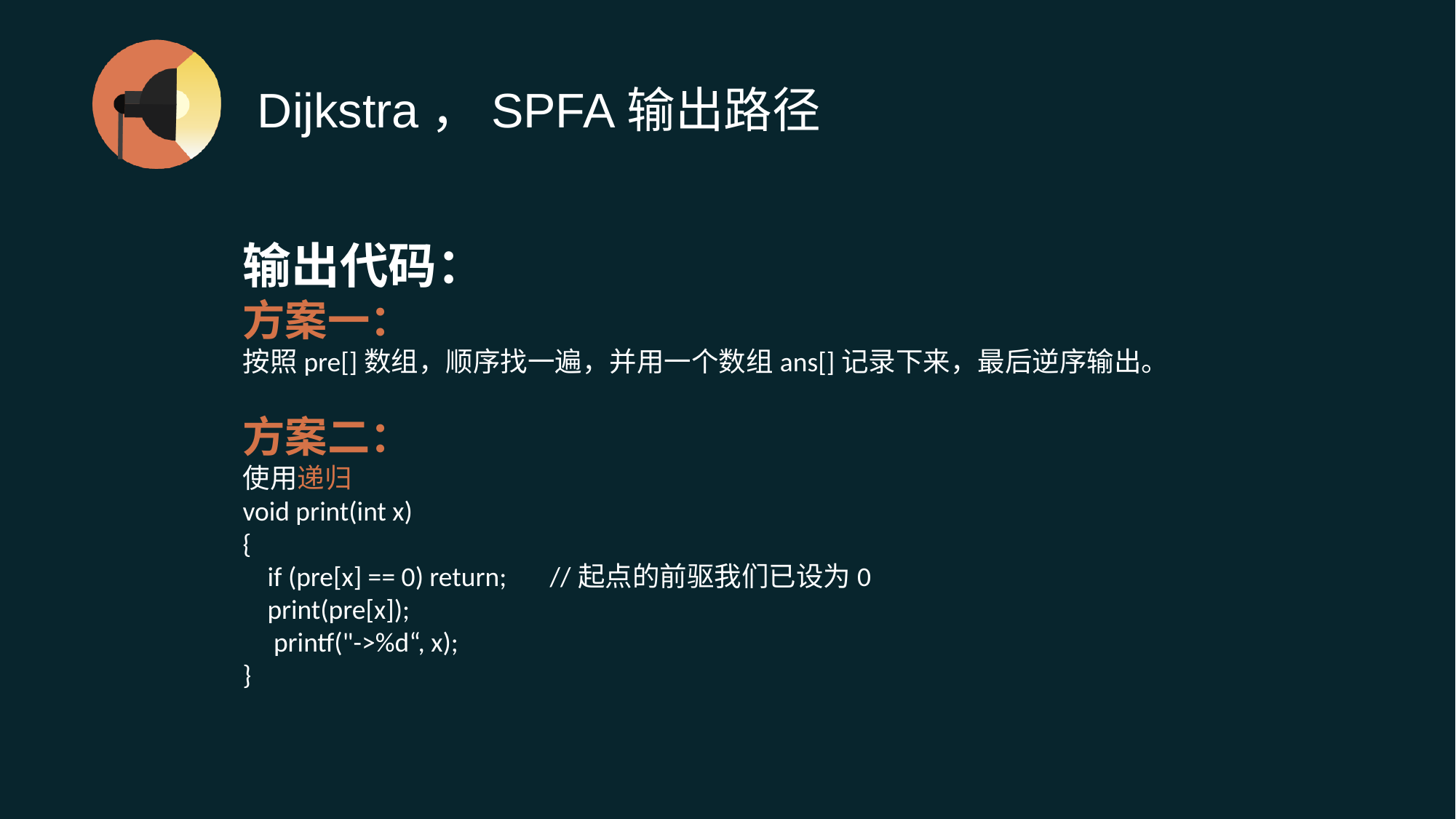

# Dijkstra，SPFA输出路径
输出代码：
方案一：
按照pre[]数组，顺序找一遍，并用一个数组ans[]记录下来，最后逆序输出。

方案二：
使用递归
void print(int x)
{
    if (pre[x] == 0) return;       //起点的前驱我们已设为0
    print(pre[x]);
     printf("->%d“, x);
}